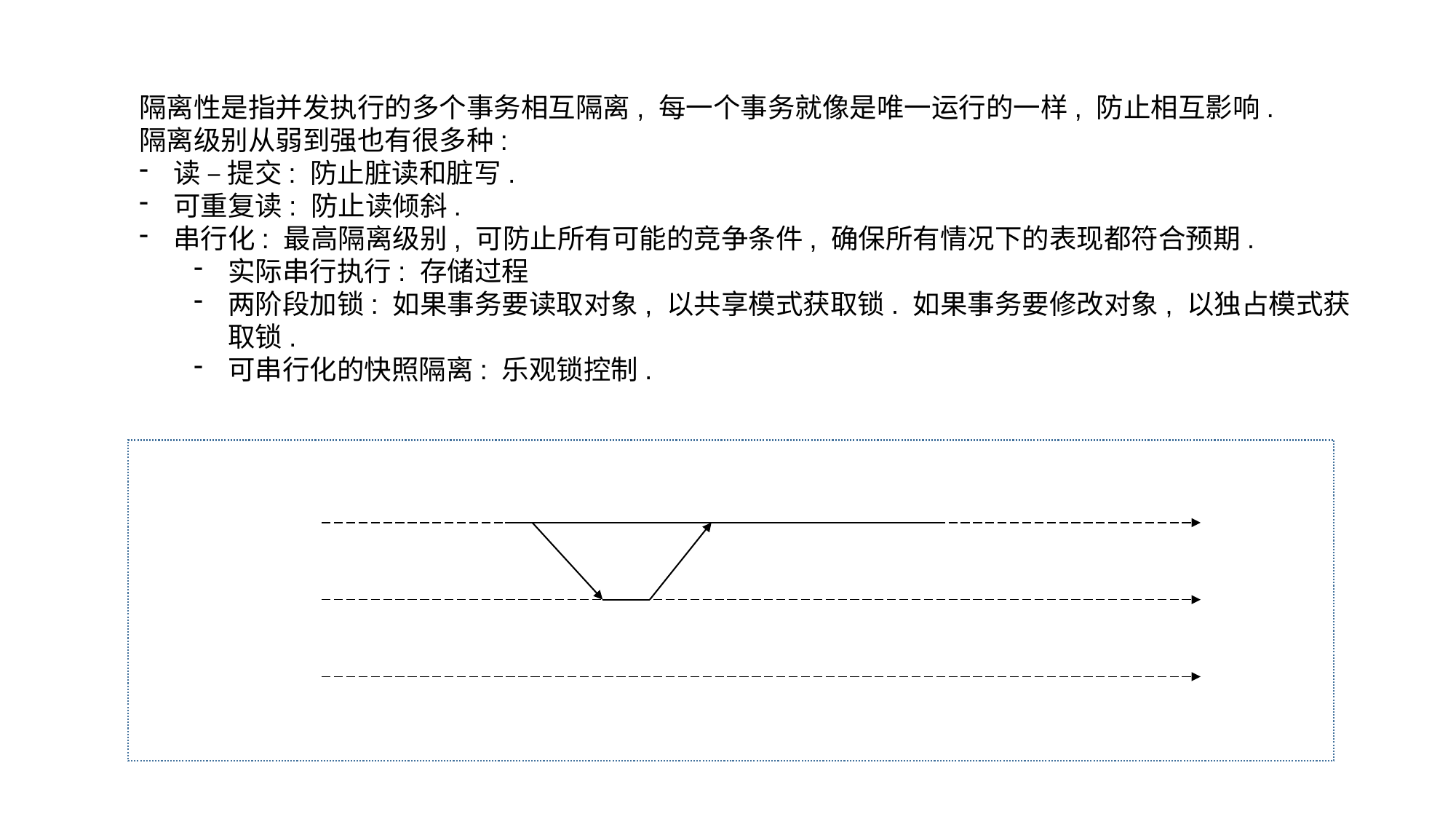

隔离性是指并发执行的多个事务相互隔离, 每一个事务就像是唯一运行的一样, 防止相互影响.
隔离级别从弱到强也有很多种:
读 – 提交: 防止脏读和脏写.
可重复读: 防止读倾斜.
串行化: 最高隔离级别, 可防止所有可能的竞争条件, 确保所有情况下的表现都符合预期.
实际串行执行: 存储过程
两阶段加锁: 如果事务要读取对象, 以共享模式获取锁. 如果事务要修改对象, 以独占模式获取锁.
可串行化的快照隔离: 乐观锁控制.